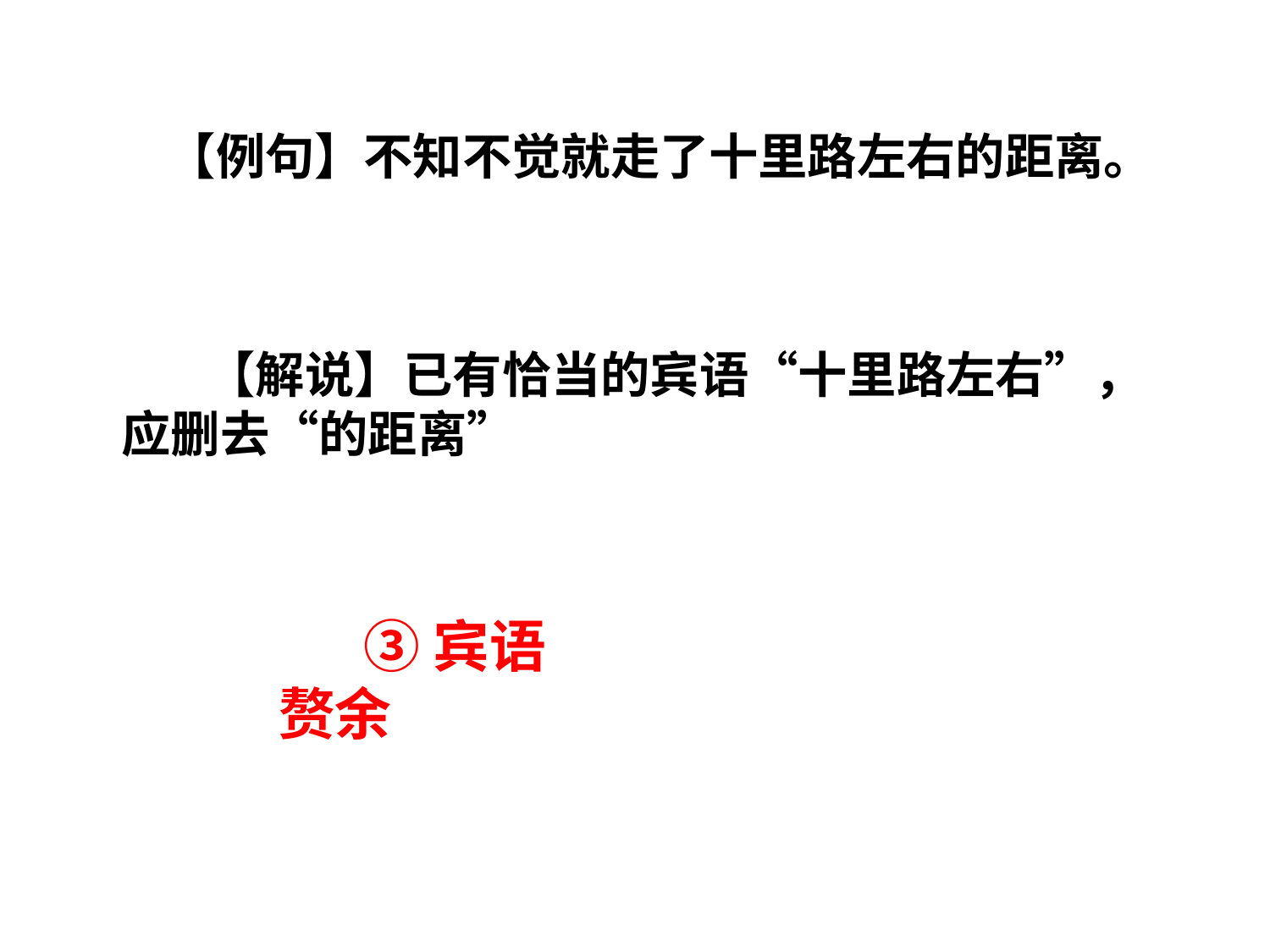

【例句】不知不觉就走了十里路左右的距离。
【解说】已有恰当的宾语“十里路左右”，应删去“的距离”
③宾语赘余